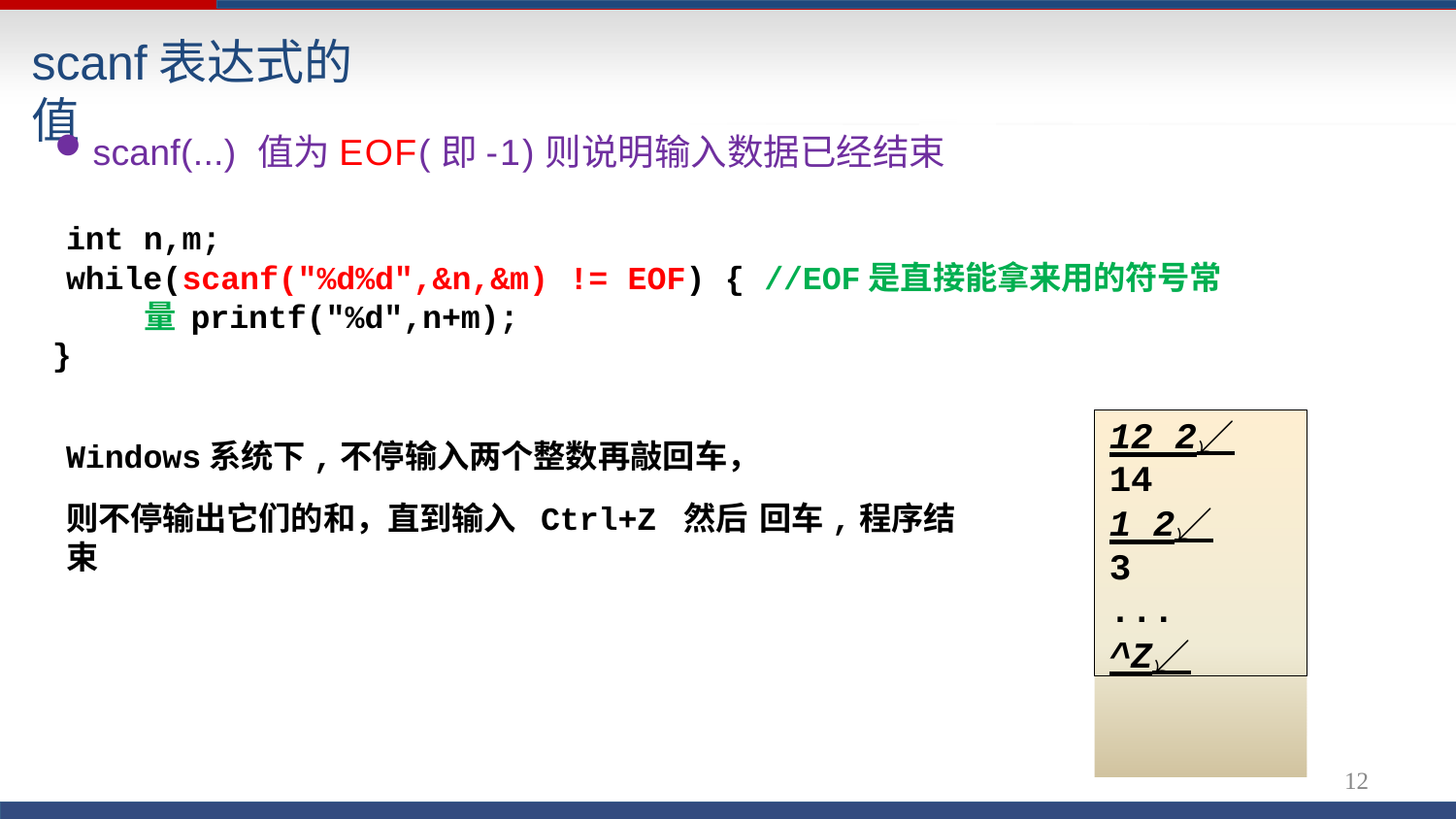

# scanf表达式的值
scanf(...) 值为EOF(即-1)则说明输入数据已经结束

int n,m;
while(scanf("%d%d",&n,&m) != EOF) { //EOF是直接能拿来用的符号常量 printf("%d",n+m);
}

12 2↙
14
1 2↙
3
...
^Z↙
Windows系统下,不停输入两个整数再敲回车，

则不停输出它们的和，直到输入	Ctrl+Z 然后 回车,程序结束
12